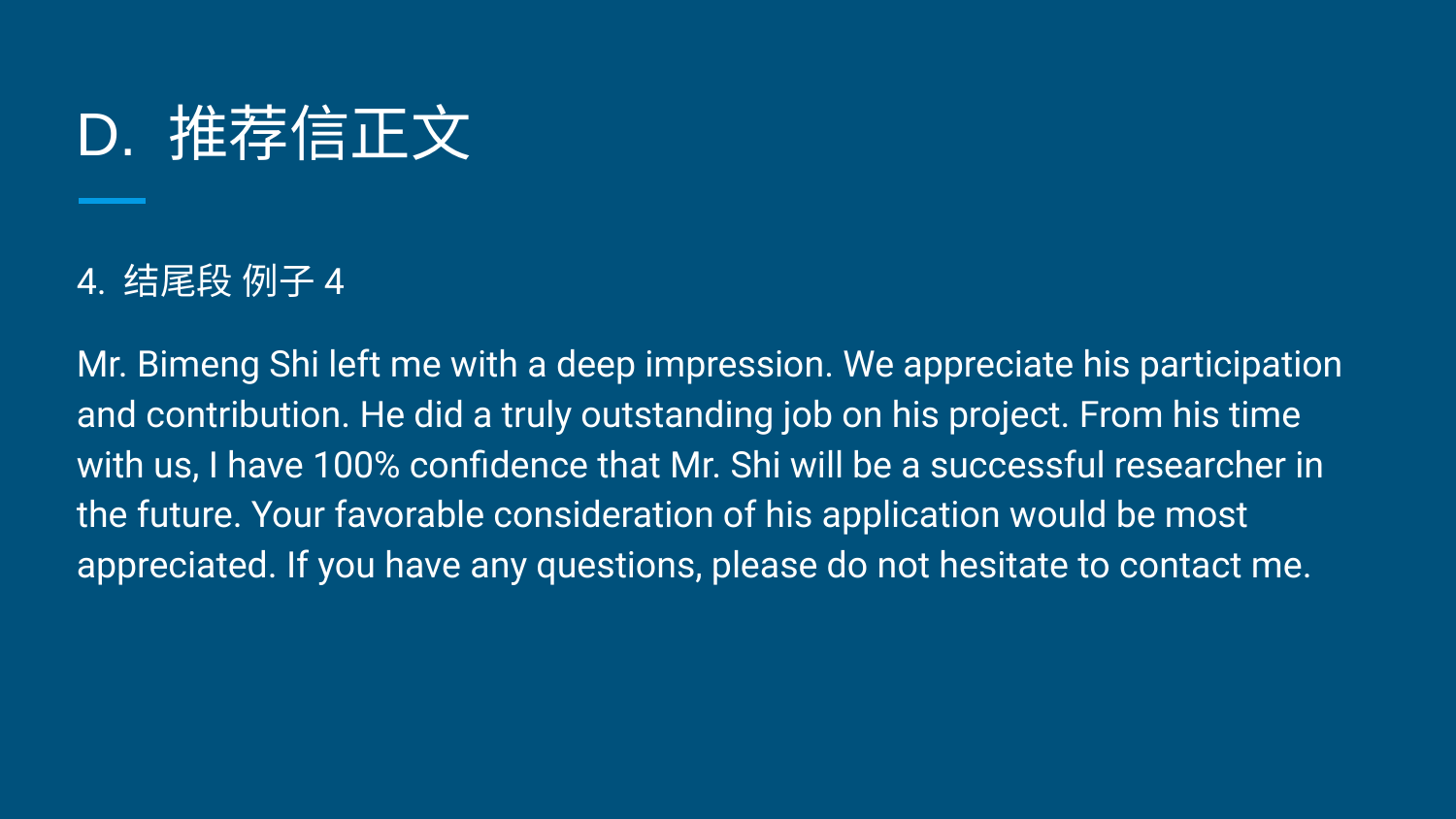

# D. 推荐信正文
4. 结尾段 例子4
Mr. Bimeng Shi left me with a deep impression. We appreciate his participation and contribution. He did a truly outstanding job on his project. From his time with us, I have 100% confidence that Mr. Shi will be a successful researcher in the future. Your favorable consideration of his application would be most appreciated. If you have any questions, please do not hesitate to contact me.